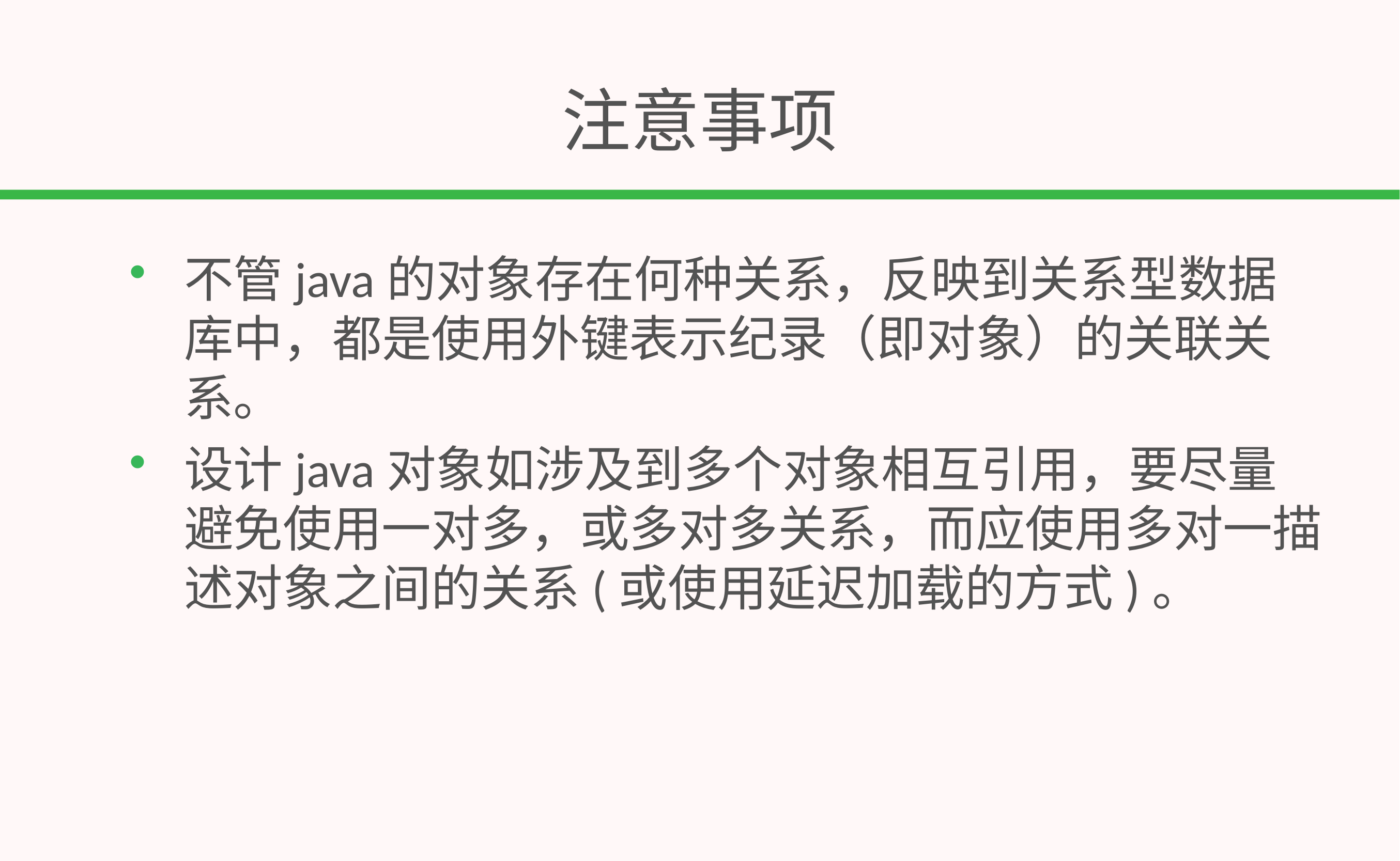

# 注意事项
不管java的对象存在何种关系，反映到关系型数据库中，都是使用外键表示纪录（即对象）的关联关系。
设计java对象如涉及到多个对象相互引用，要尽量避免使用一对多，或多对多关系，而应使用多对一描述对象之间的关系(或使用延迟加载的方式)。